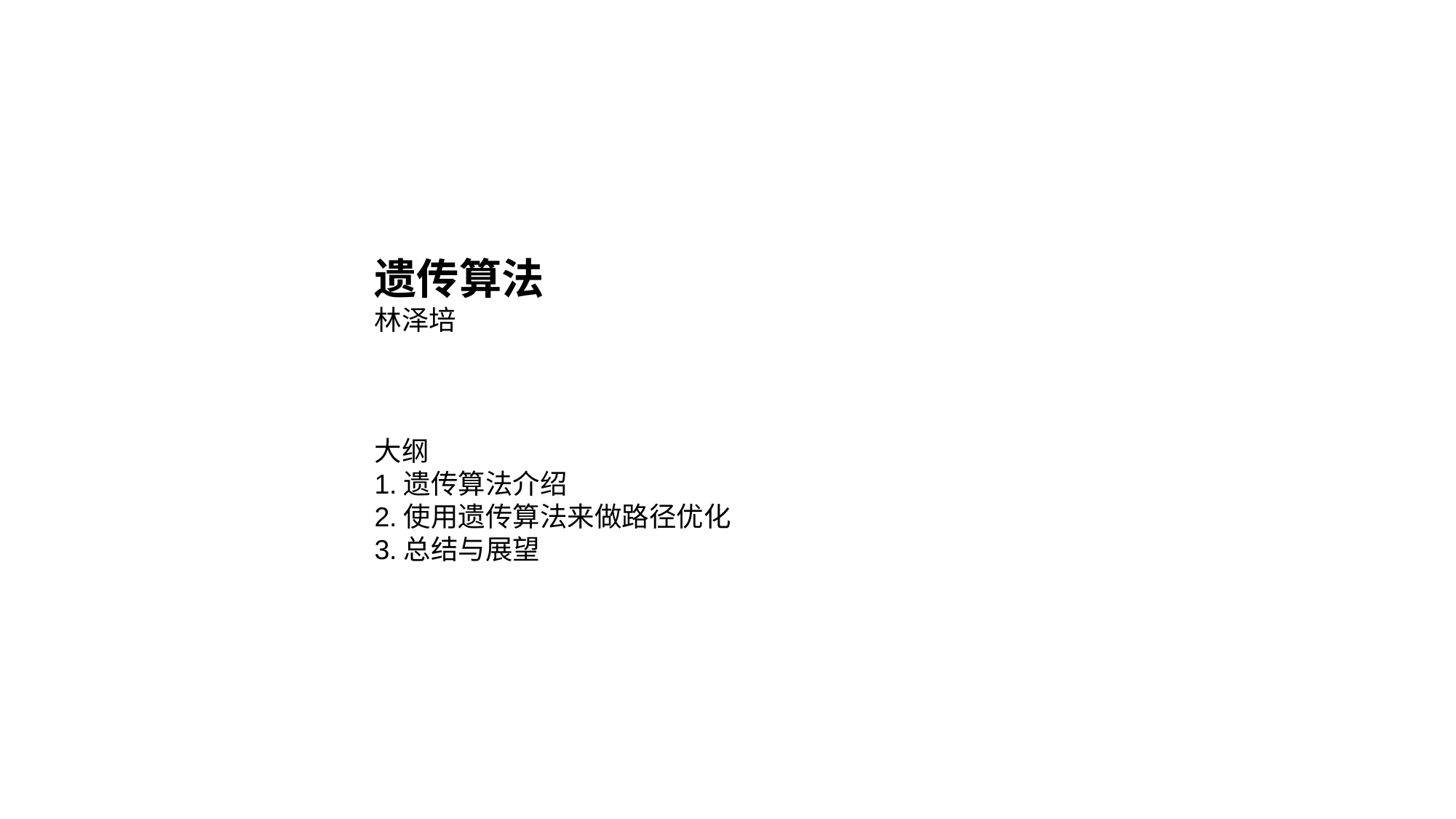

遗传算法
林泽培

大纲
1.遗传算法介绍
2.使用遗传算法来做路径优化
3.总结与展望